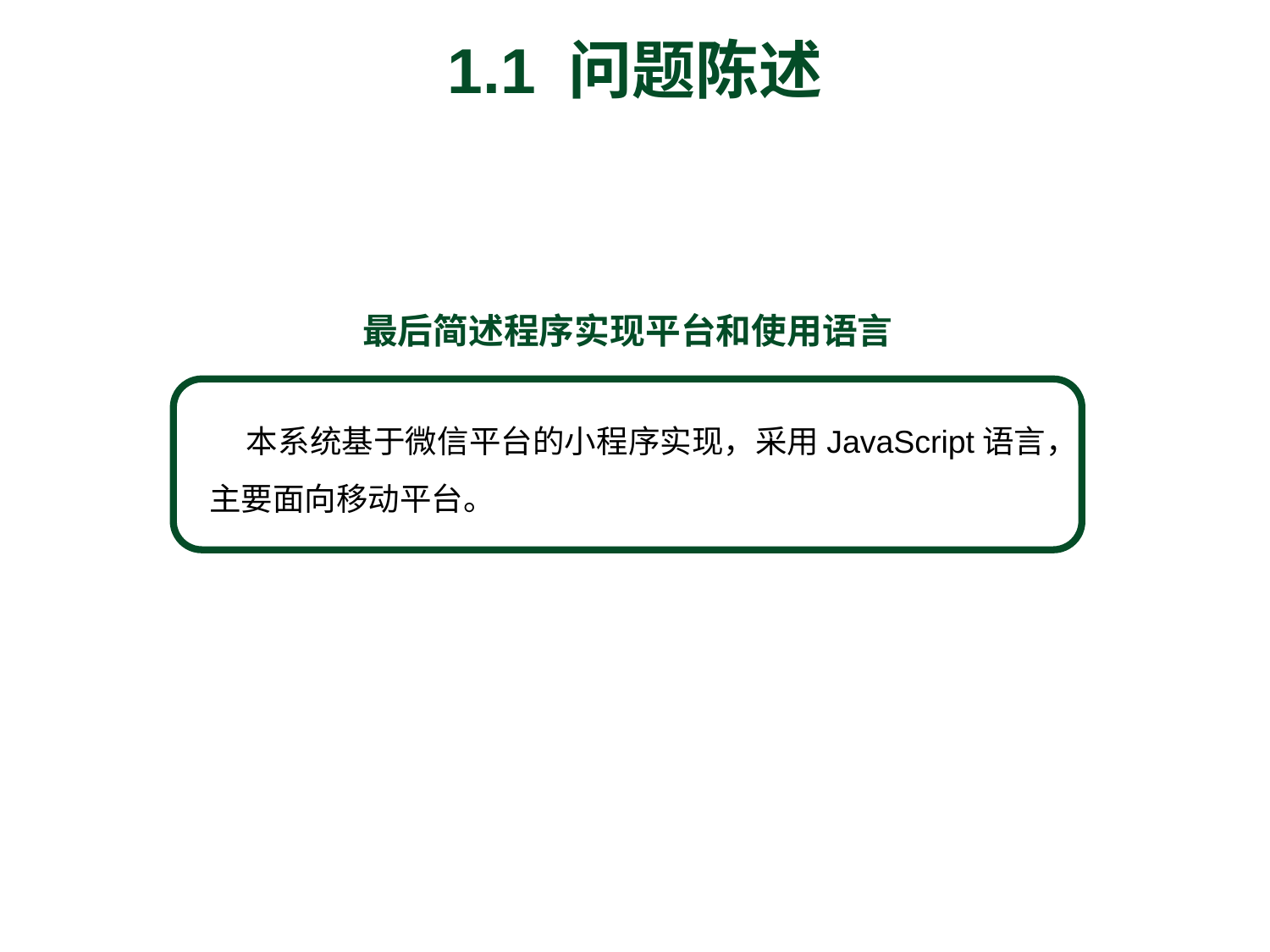

1.1 问题陈述
最后简述程序实现平台和使用语言

本系统基于微信平台的小程序实现，采用JavaScript语言，主要面向移动平台。